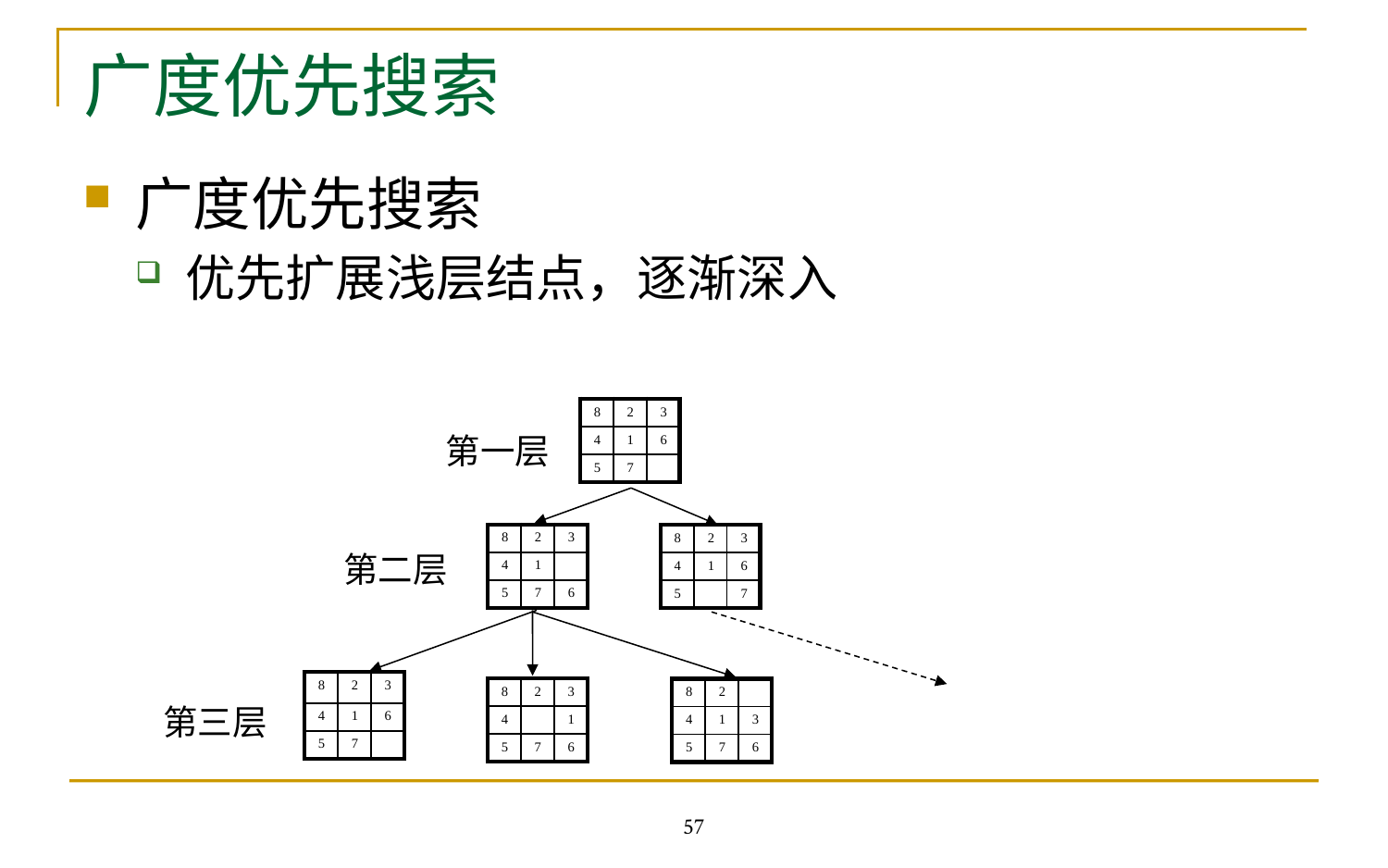

# 广度优先搜索
广度优先搜索
优先扩展浅层结点，逐渐深入
| 8 | 2 | 3 |
| --- | --- | --- |
| 4 | 1 | 6 |
| 5 | 7 |  |
第一层

| 8 | 2 | 3 |
| --- | --- | --- |
| 4 | 1 |  |
| 5 | 7 | 6 |
| 8 | 2 | 3 |
| --- | --- | --- |
| 4 | 1 | 6 |
| 5 |  | 7 |
第二层

| 8 | 2 | 3 |
| --- | --- | --- |
| 4 | 1 | 6 |
| 5 | 7 |  |
| 8 | 2 | 3 |
| --- | --- | --- |
| 4 |  | 1 |
| 5 | 7 | 6 |
| 8 | 2 |  |
| --- | --- | --- |
| 4 | 1 | 3 |
| 5 | 7 | 6 |
第三层
57